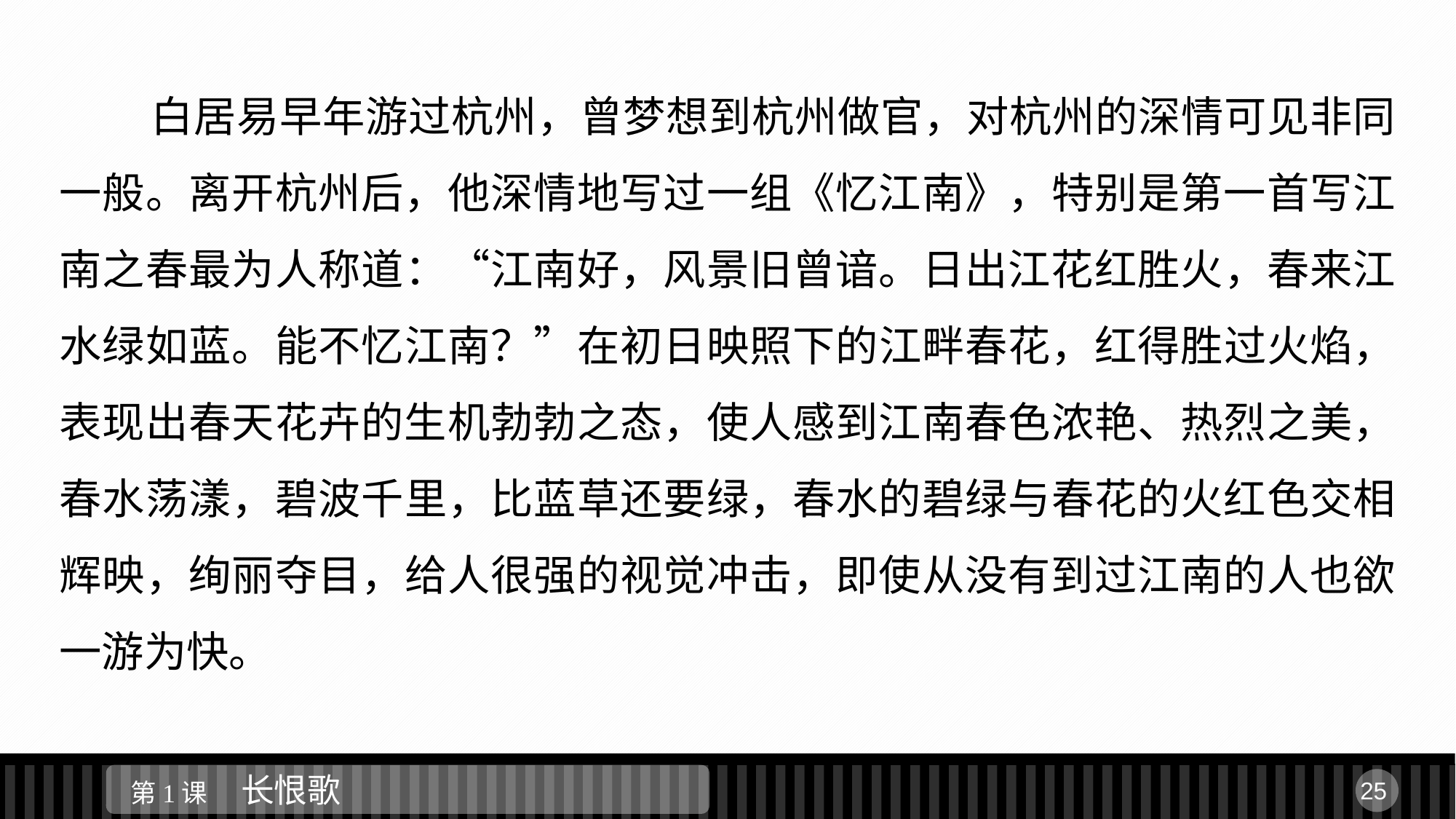

白居易早年游过杭州，曾梦想到杭州做官，对杭州的深情可见非同一般。离开杭州后，他深情地写过一组《忆江南》，特别是第一首写江南之春最为人称道：“江南好，风景旧曾谙。日出江花红胜火，春来江水绿如蓝。能不忆江南？”在初日映照下的江畔春花，红得胜过火焰，表现出春天花卉的生机勃勃之态，使人感到江南春色浓艳、热烈之美，春水荡漾，碧波千里，比蓝草还要绿，春水的碧绿与春花的火红色交相辉映，绚丽夺目，给人很强的视觉冲击，即使从没有到过江南的人也欲一游为快。